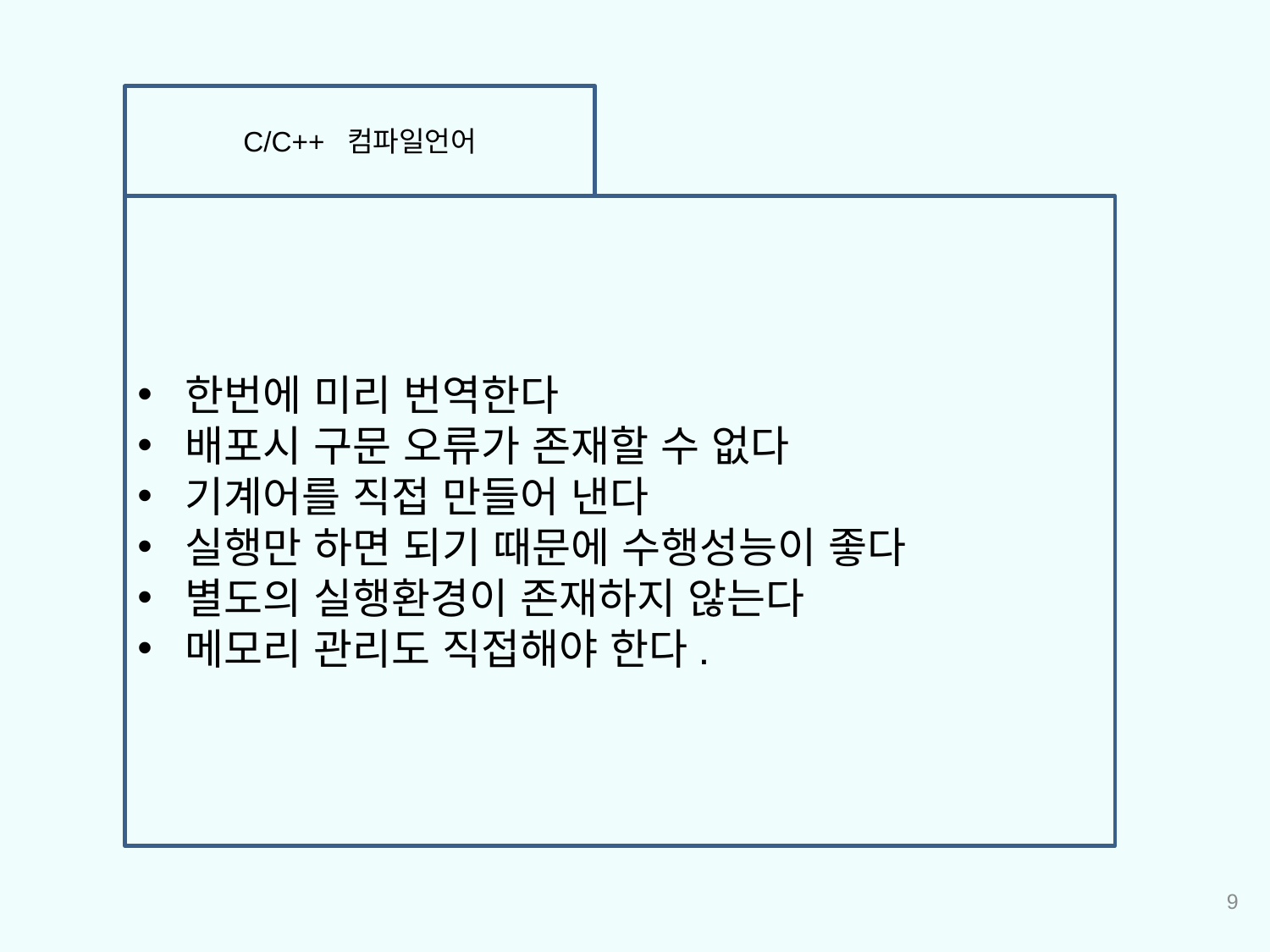

C/C++  컴파일언어
한번에 미리 번역한다
배포시 구문 오류가 존재할 수 없다
기계어를 직접 만들어 낸다
실행만 하면 되기 때문에 수행성능이 좋다
별도의 실행환경이 존재하지 않는다
메모리 관리도 직접해야 한다.
9